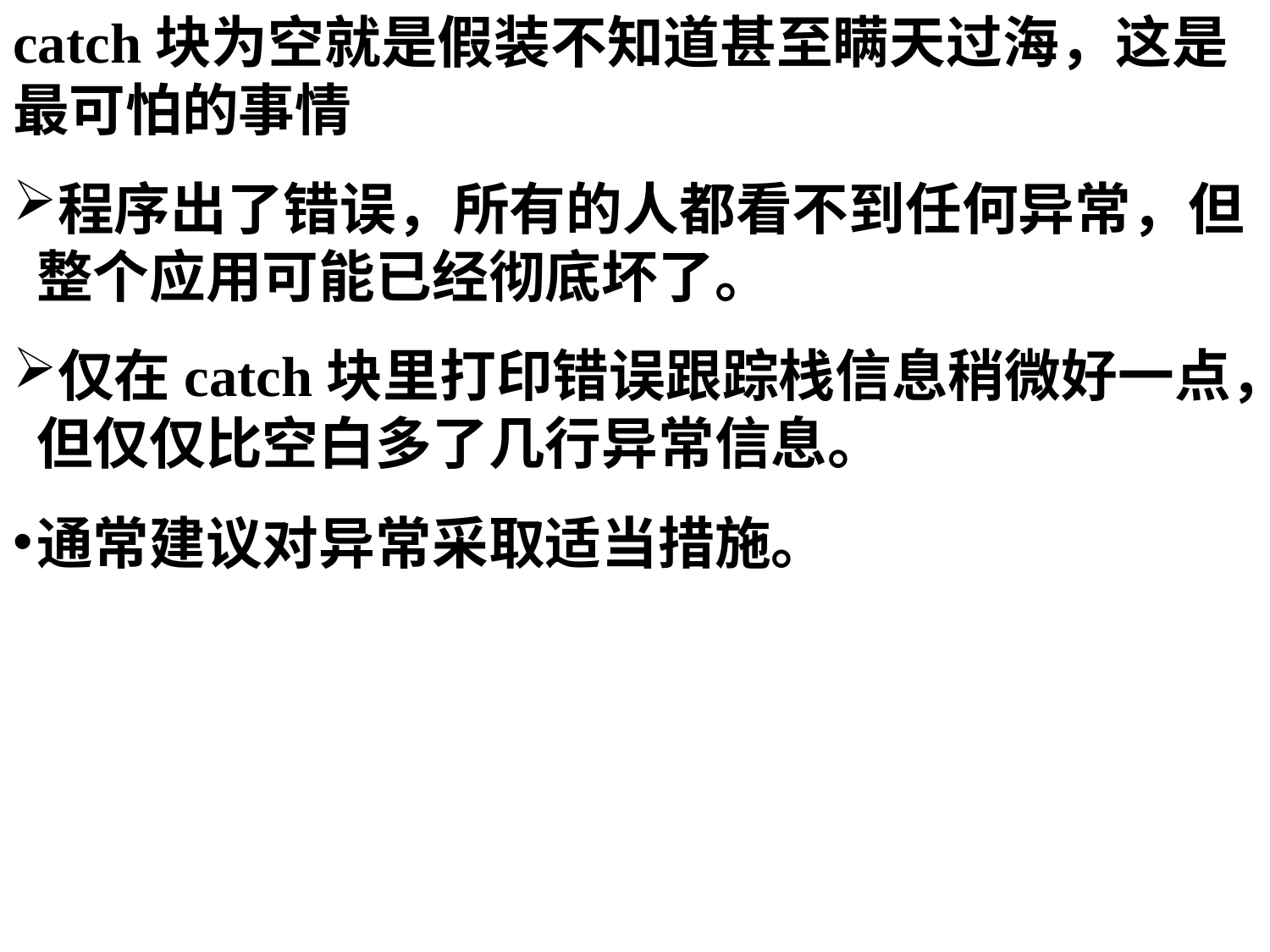

catch块为空就是假装不知道甚至瞒天过海，这是最可怕的事情
程序出了错误，所有的人都看不到任何异常，但整个应用可能已经彻底坏了。
仅在catch块里打印错误跟踪栈信息稍微好一点，但仅仅比空白多了几行异常信息。
通常建议对异常采取适当措施。